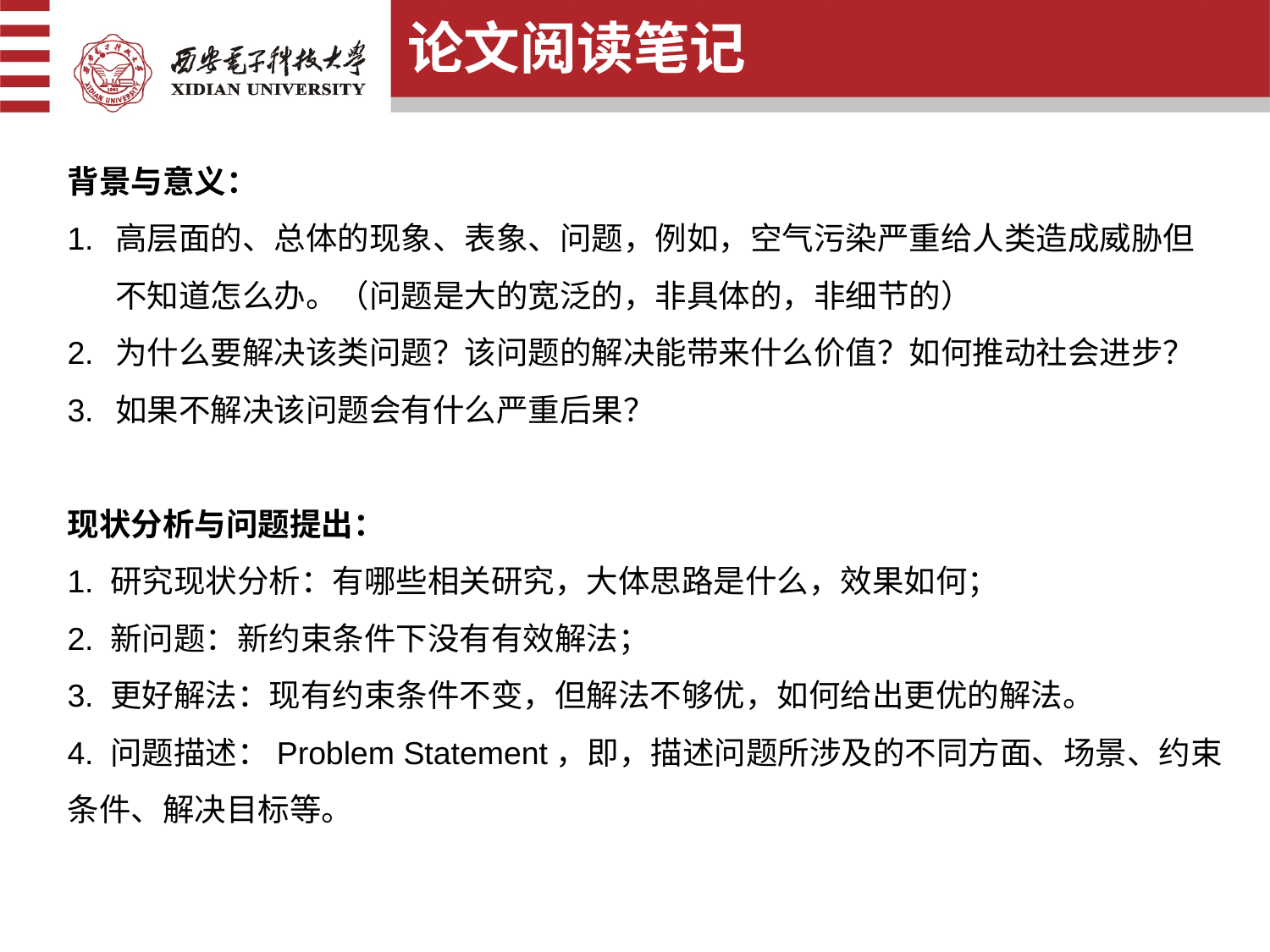

论文阅读笔记
背景与意义：
高层面的、总体的现象、表象、问题，例如，空气污染严重给人类造成威胁但不知道怎么办。（问题是大的宽泛的，非具体的，非细节的）
为什么要解决该类问题？该问题的解决能带来什么价值？如何推动社会进步？
如果不解决该问题会有什么严重后果？

现状分析与问题提出：
1. 研究现状分析：有哪些相关研究，大体思路是什么，效果如何；
2. 新问题：新约束条件下没有有效解法；
3. 更好解法：现有约束条件不变，但解法不够优，如何给出更优的解法。
4. 问题描述：Problem Statement，即，描述问题所涉及的不同方面、场景、约束条件、解决目标等。